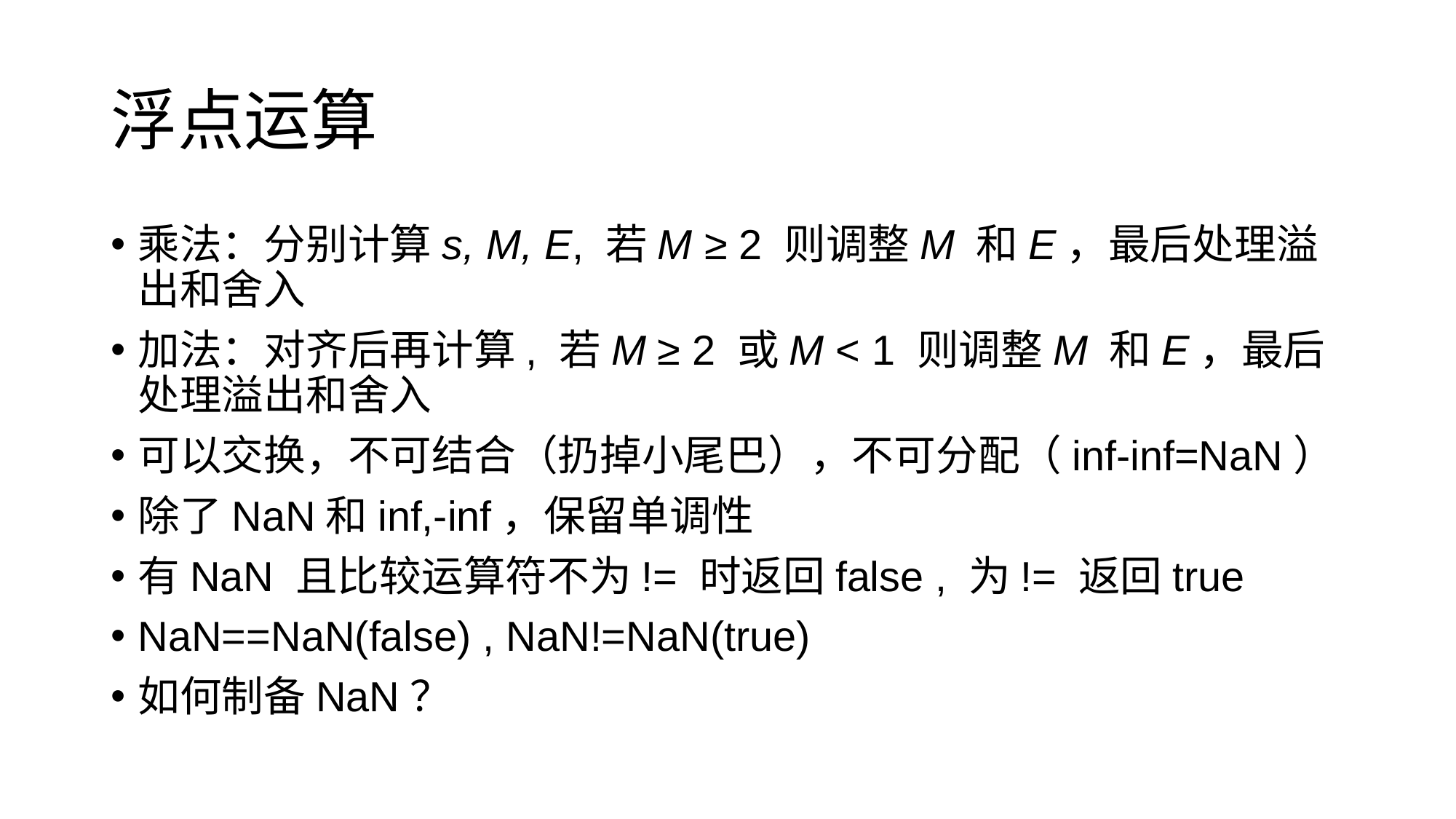

# 浮点运算
乘法：分别计算s, M, E, 若M ≥ 2 则调整M 和E，最后处理溢出和舍入
加法：对齐后再计算, 若M ≥ 2 或M < 1 则调整M 和E，最后处理溢出和舍入
可以交换，不可结合（扔掉小尾巴），不可分配（inf-inf=NaN）
除了NaN和inf,-inf，保留单调性
有NaN 且比较运算符不为!= 时返回false , 为!= 返回true
NaN==NaN(false) , NaN!=NaN(true)
如何制备NaN？